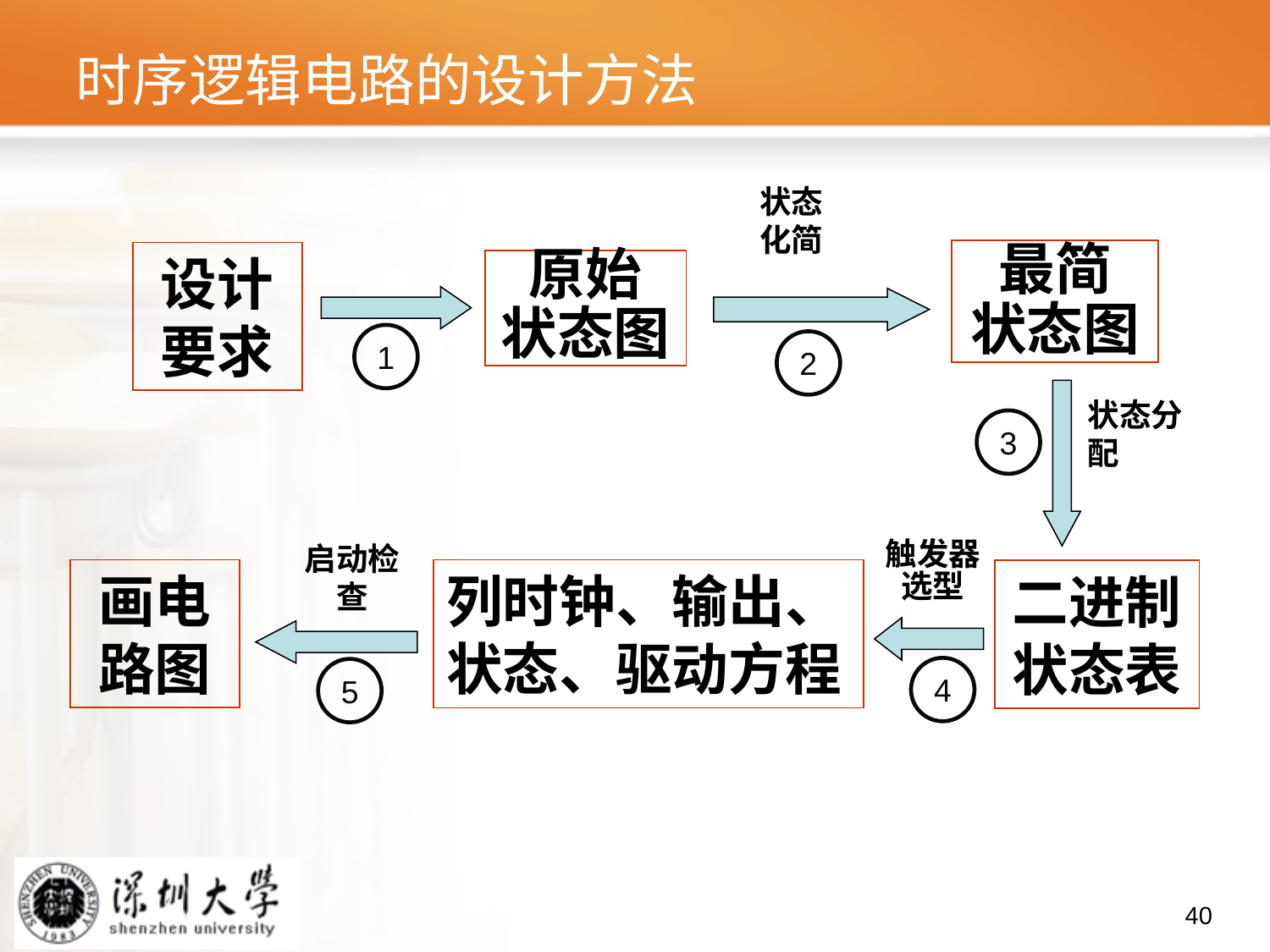

时序逻辑电路的设计方法
状态化简
最简
状态图
设计要求
原始
状态图

1
2

状态分配
3
触发器
选型
启动检查
画电路图
列时钟、输出、状态、驱动方程
二进制状态表

4
5
40